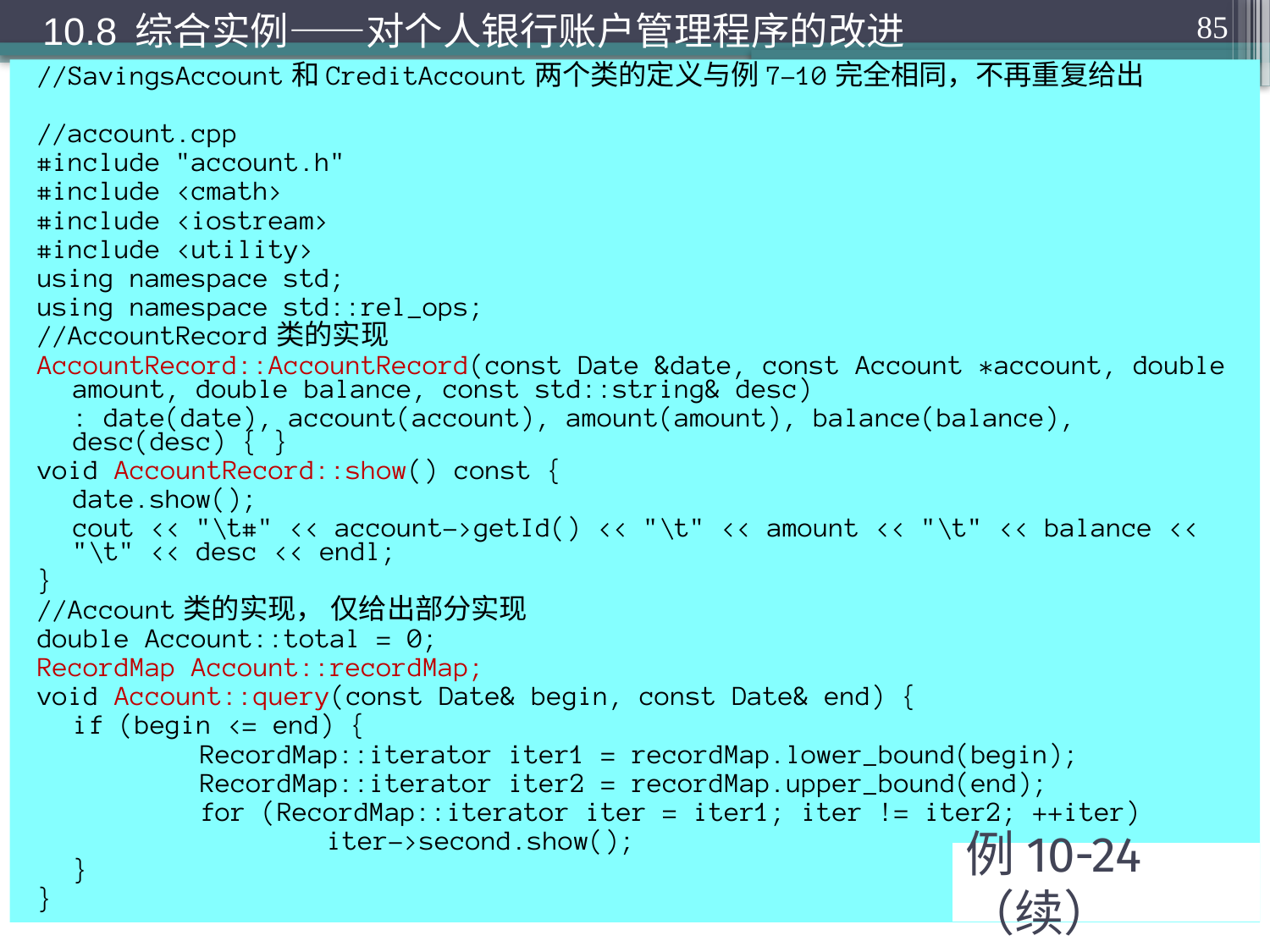

10.8 综合实例——对个人银行账户管理程序的改进
85
//SavingsAccount和CreditAccount两个类的定义与例7-10完全相同，不再重复给出

//account.cpp
#include "account.h"
#include <cmath>
#include <iostream>
#include <utility>
using namespace std;
using namespace std::rel_ops;
//AccountRecord类的实现
AccountRecord::AccountRecord(const Date &date, const Account *account, double amount, double balance, const std::string& desc)
	: date(date), account(account), amount(amount), balance(balance), desc(desc) { }
void AccountRecord::show() const {
	date.show();
	cout << "\t#" << account->getId() << "\t" << amount << "\t" << balance << "\t" << desc << endl;
}
//Account类的实现， 仅给出部分实现
double Account::total = 0;
RecordMap Account::recordMap;
void Account::query(const Date& begin, const Date& end) {
	if (begin <= end) {
		RecordMap::iterator iter1 = recordMap.lower_bound(begin);
		RecordMap::iterator iter2 = recordMap.upper_bound(end);
		for (RecordMap::iterator iter = iter1; iter != iter2; ++iter)
			iter->second.show();
	}
}
# 例10-24（续）